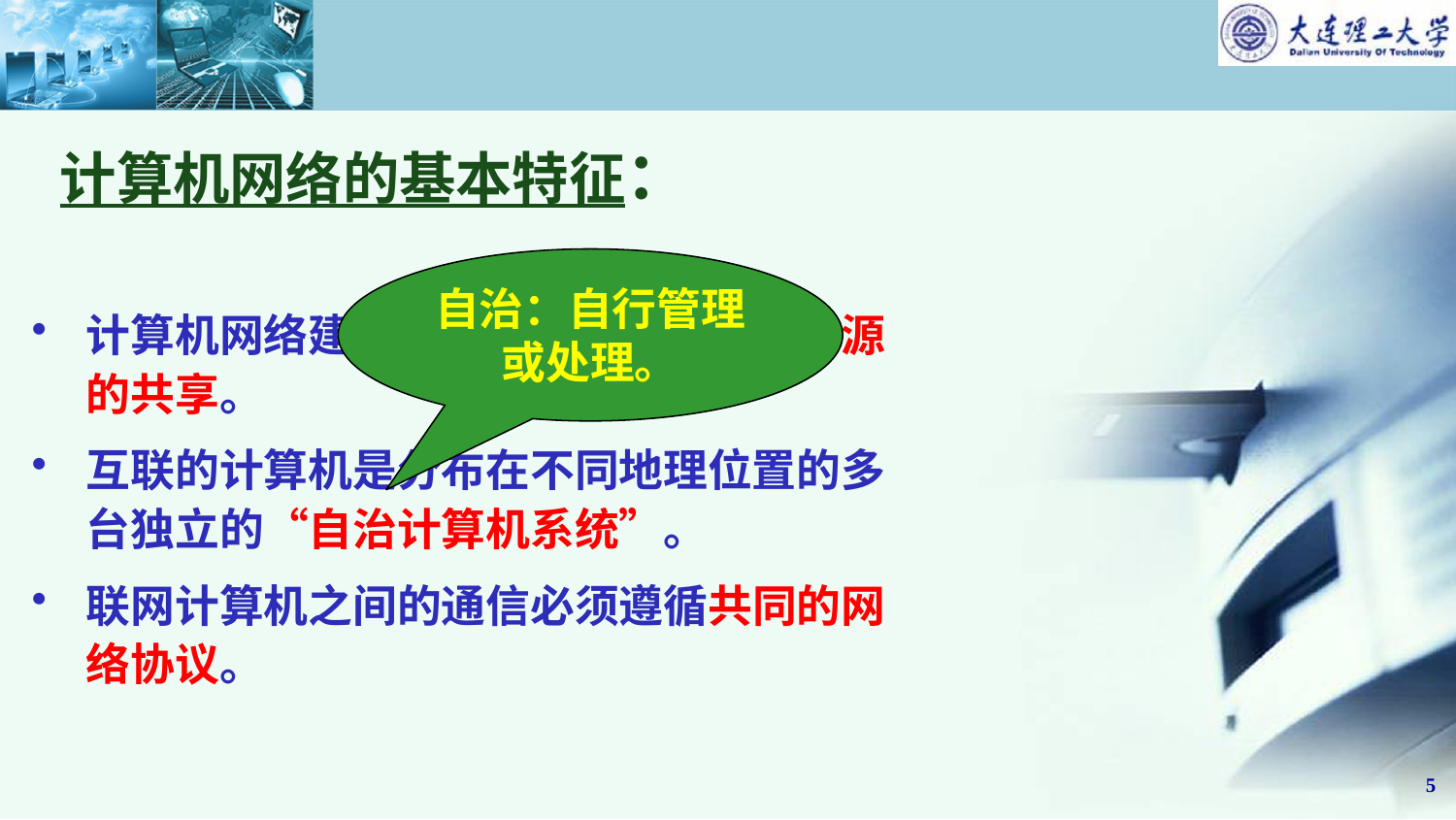

计算机网络的基本特征：
自治：自行管理或处理。
计算机网络建立的目的是实现计算机资源的共享。
互联的计算机是分布在不同地理位置的多台独立的“自治计算机系统”。
联网计算机之间的通信必须遵循共同的网络协议。
5